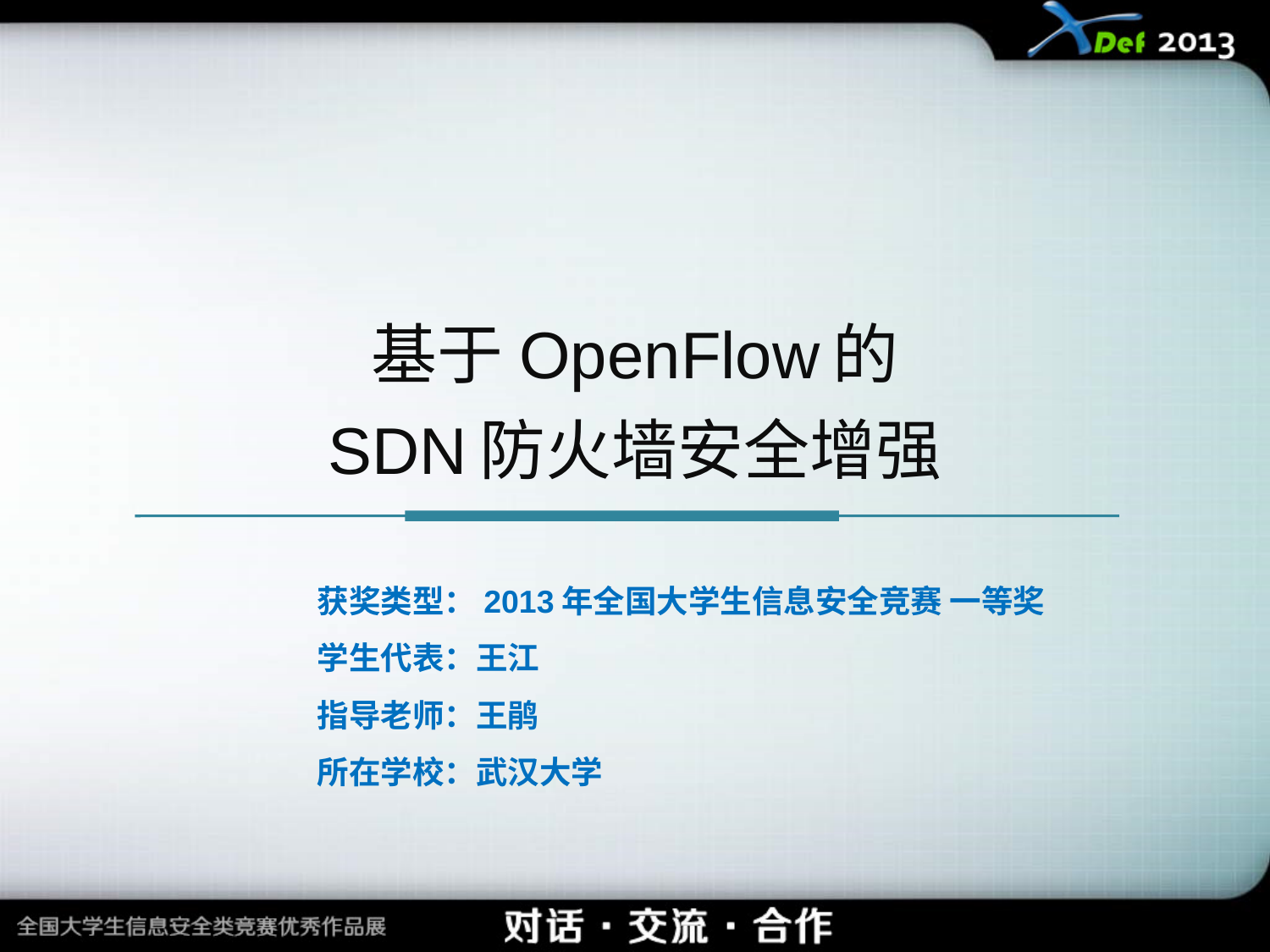

# 基于OpenFlow的 SDN防火墙安全增强
获奖类型：2013年全国大学生信息安全竞赛 一等奖
学生代表：王江
指导老师：王鹃
所在学校：武汉大学